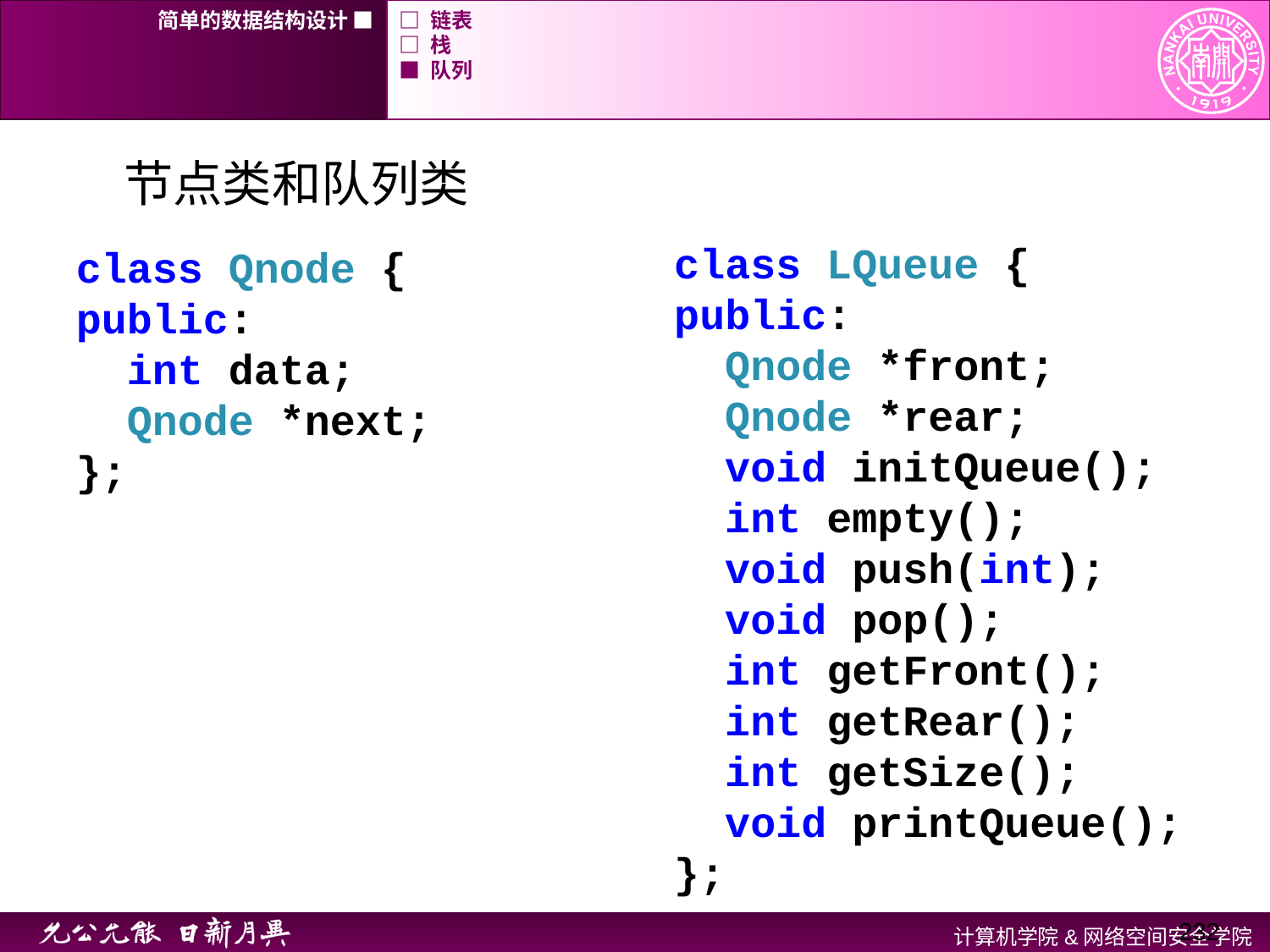

简单的数据结构设计 ■
□ 链表
□ 栈
■ 队列

节点类和队列类
class LQueue {
public:
  Qnode *front;
  Qnode *rear;
  void initQueue();
  int empty();
  void push(int);
  void pop();
  int getFront();
  int getRear();
  int getSize();
  void printQueue();
};
class Qnode {
public:
  int data;
  Qnode *next;
};
232